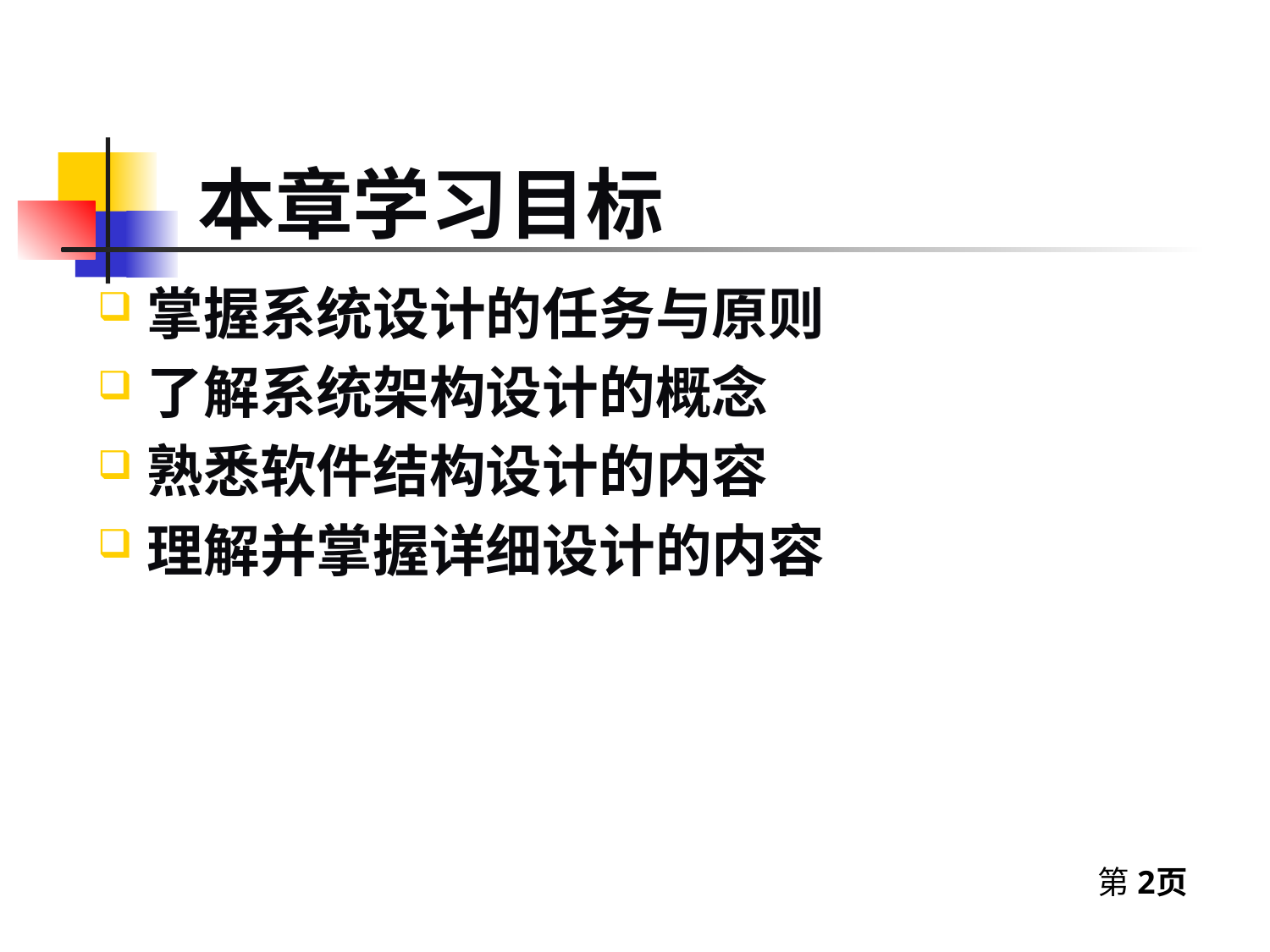

# 本章学习目标
掌握系统设计的任务与原则
了解系统架构设计的概念
熟悉软件结构设计的内容
理解并掌握详细设计的内容